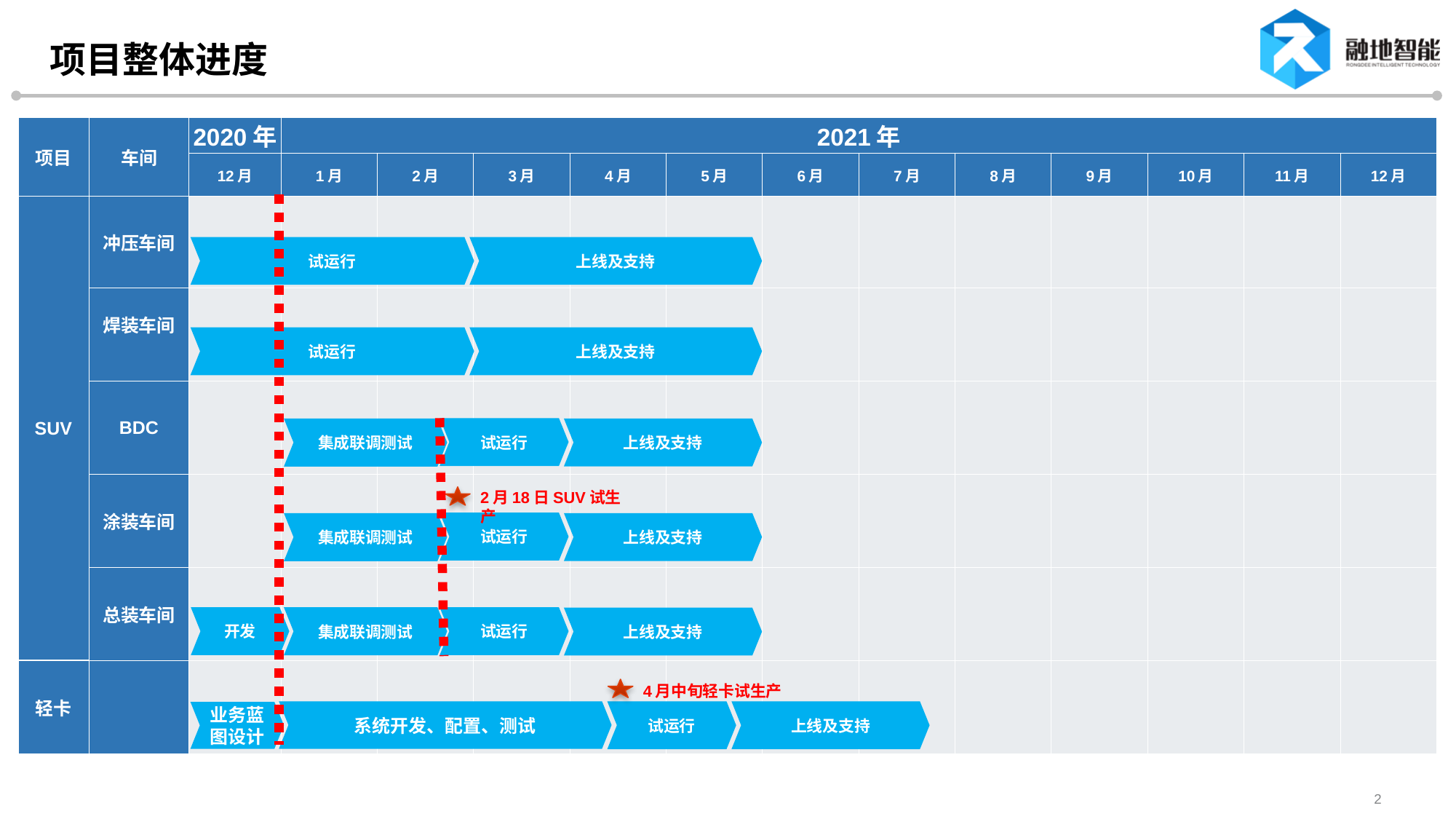

# 项目整体进度
| 项目 | 车间 | 2020年 | 2021年 |  |  |  |  |  |  |  |  |  |  |  |
| --- | --- | --- | --- | --- | --- | --- | --- | --- | --- | --- | --- | --- | --- | --- |
|  |  | 12月 | 1月 | 2月 | 3月 | 4月 | 5月 | 6月 | 7月 | 8月 | 9月 | 10月 | 11月 | 12月 |
| SUV | 冲压车间 |  |  |  |  |  |  |  |  |  |  |  |  |  |
|  | 焊装车间 |  |  |  |  |  |  |  |  |  |  |  |  |  |
|  | BDC |  |  |  |  |  |  |  |  |  |  |  |  |  |
|  | 涂装车间 |  |  |  |  |  |  |  |  |  |  |  |  |  |
|  | 总装车间 |  |  |  |  |  |  |  |  |  |  |  |  |  |
| 轻卡 |  |  |  |  |  |  |  |  |  |  |  |  |  |  |
|  |  |  |  |  |  |  |  |  |  |  |  |  |  |  |
试运行
上线及支持
试运行
上线及支持
试运行
集成联调测试
上线及支持
2月18日SUV试生产

试运行
集成联调测试
上线及支持
开发
集成联调测试
试运行
上线及支持
4月中旬轻卡试生产

系统开发、配置、测试
试运行
上线及支持
业务蓝图设计